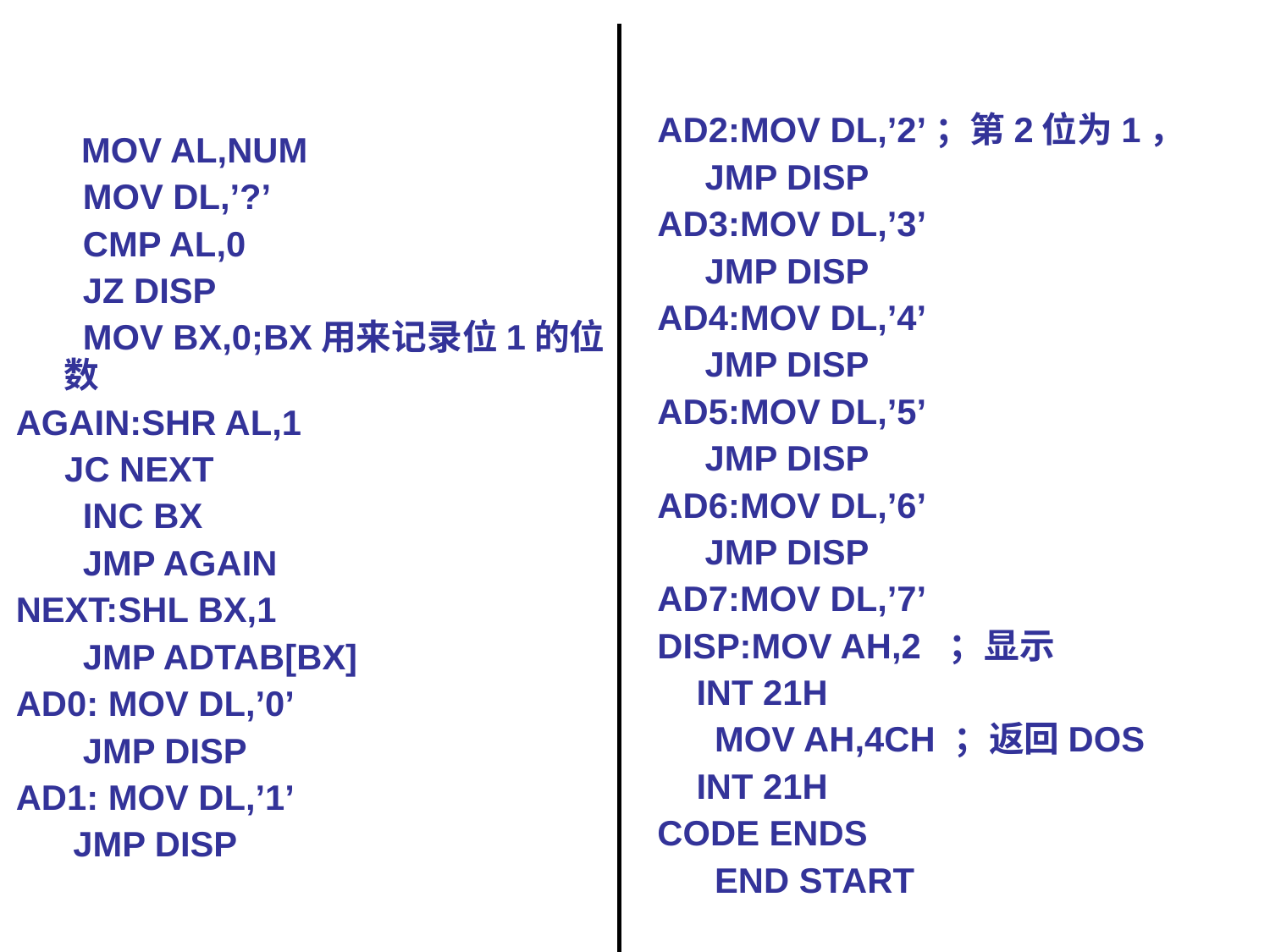

AD2:MOV DL,’2’；第2位为1，
	JMP DISP
AD3:MOV DL,’3’
	JMP DISP
AD4:MOV DL,’4’
	JMP DISP
AD5:MOV DL,’5’
	JMP DISP
AD6:MOV DL,’6’
	JMP DISP
AD7:MOV DL,’7’
DISP:MOV AH,2  ；显示
    INT 21H
	 MOV AH,4CH ；返回DOS
    INT 21H
CODE ENDS
	 END START

	  MOV AL,NUM
	  MOV DL,’?’
	  CMP AL,0
	  JZ DISP
	  MOV BX,0;BX用来记录位1的位数
AGAIN:SHR AL,1
     JC NEXT
	  INC BX
	  JMP AGAIN
NEXT:SHL BX,1
	  JMP ADTAB[BX]
AD0: MOV DL,’0’
	  JMP DISP
AD1: MOV DL,’1’
	 JMP DISP
99